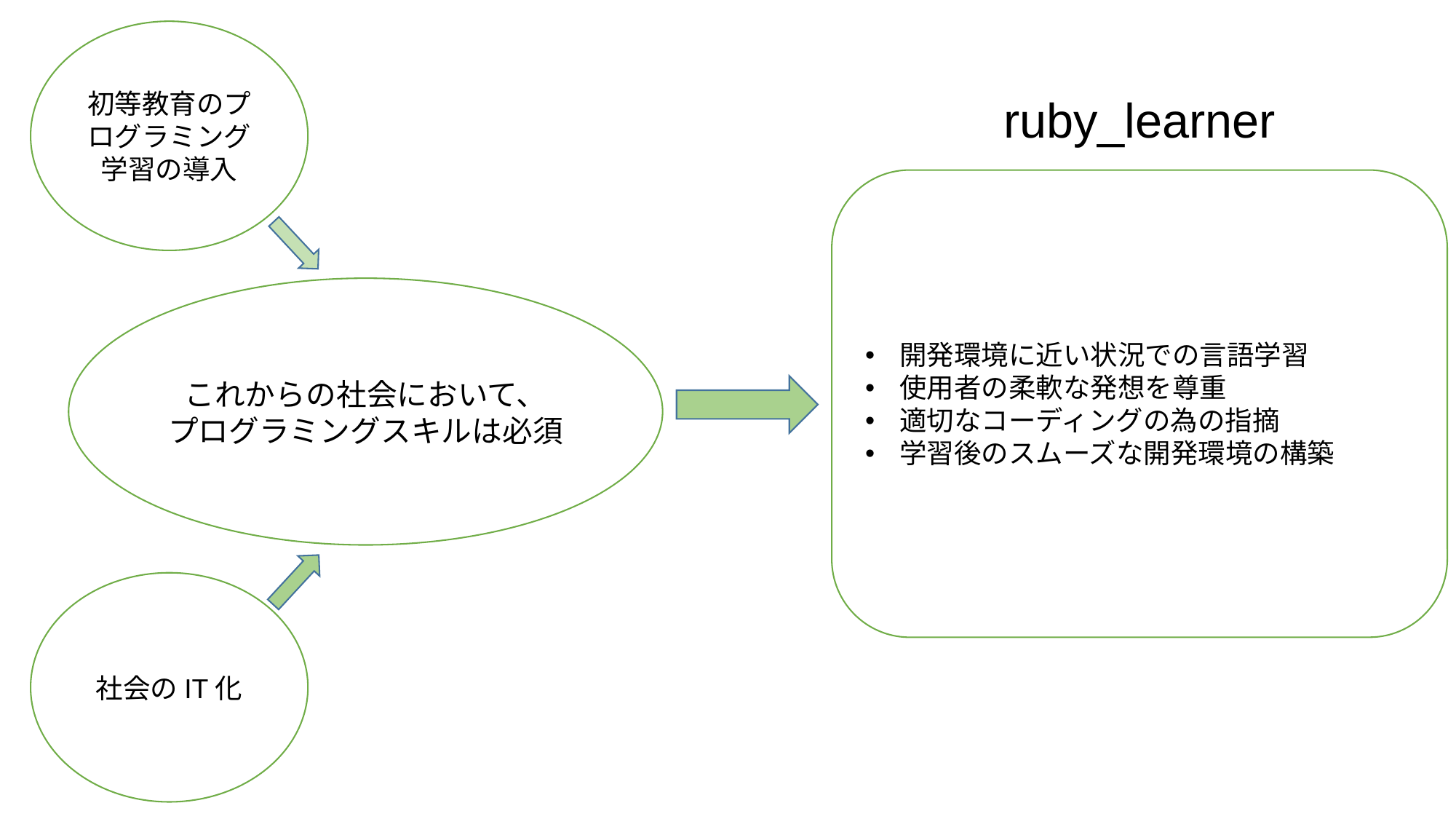

初等教育のプログラミング学習の導入
ruby_learner
開発環境に近い状況での言語学習
使用者の柔軟な発想を尊重
適切なコーディングの為の指摘
学習後のスムーズな開発環境の構築

これからの社会において、
プログラミングスキルは必須

社会のIT化